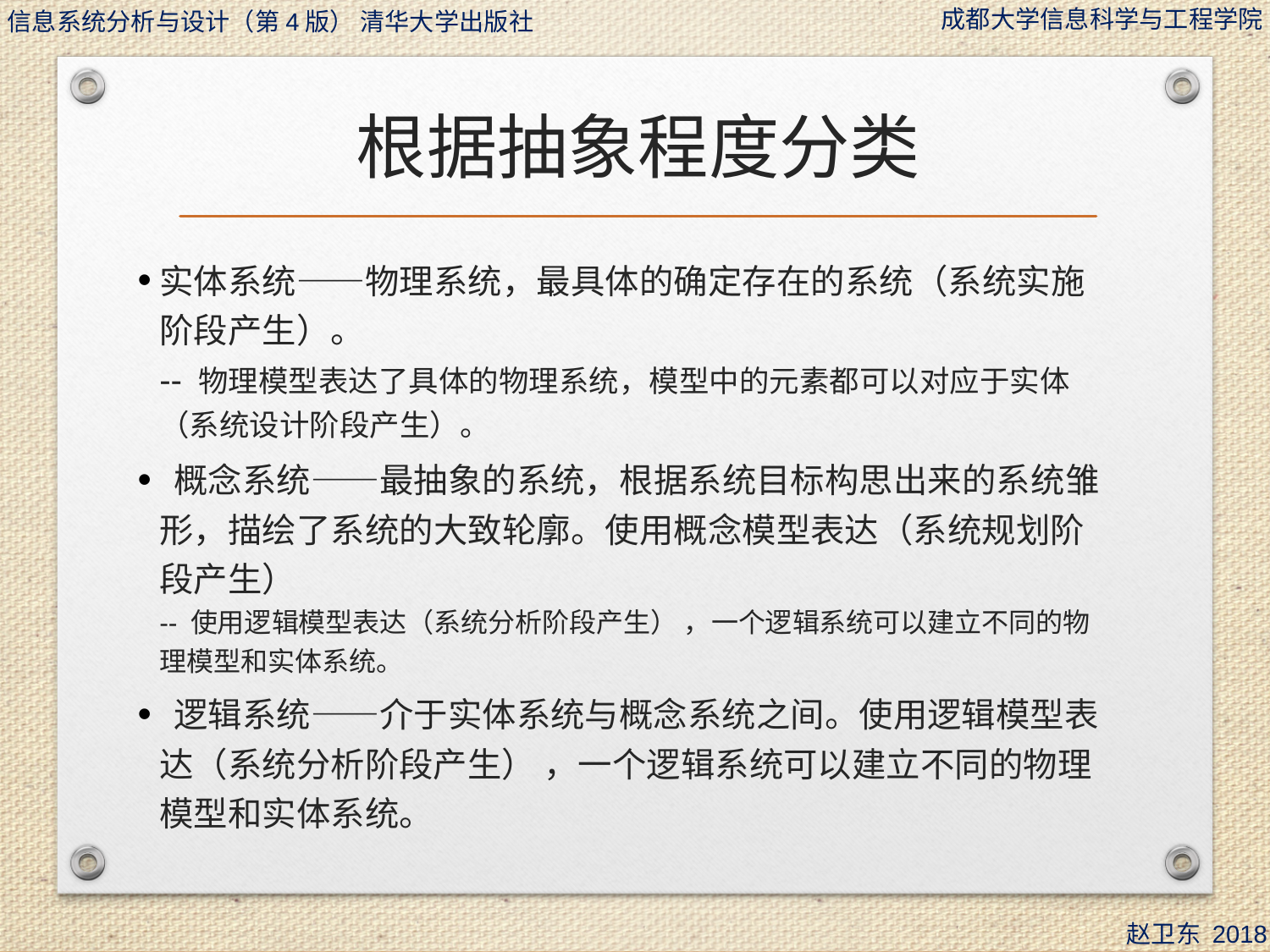

# 根据抽象程度分类
实体系统——物理系统，最具体的确定存在的系统（系统实施阶段产生）。
-- 物理模型表达了具体的物理系统，模型中的元素都可以对应于实体（系统设计阶段产生）。
 概念系统——最抽象的系统，根据系统目标构思出来的系统雏形，描绘了系统的大致轮廓。使用概念模型表达（系统规划阶段产生）
-- 使用逻辑模型表达（系统分析阶段产生） ，一个逻辑系统可以建立不同的物理模型和实体系统。
 逻辑系统——介于实体系统与概念系统之间。使用逻辑模型表达（系统分析阶段产生） ，一个逻辑系统可以建立不同的物理模型和实体系统。